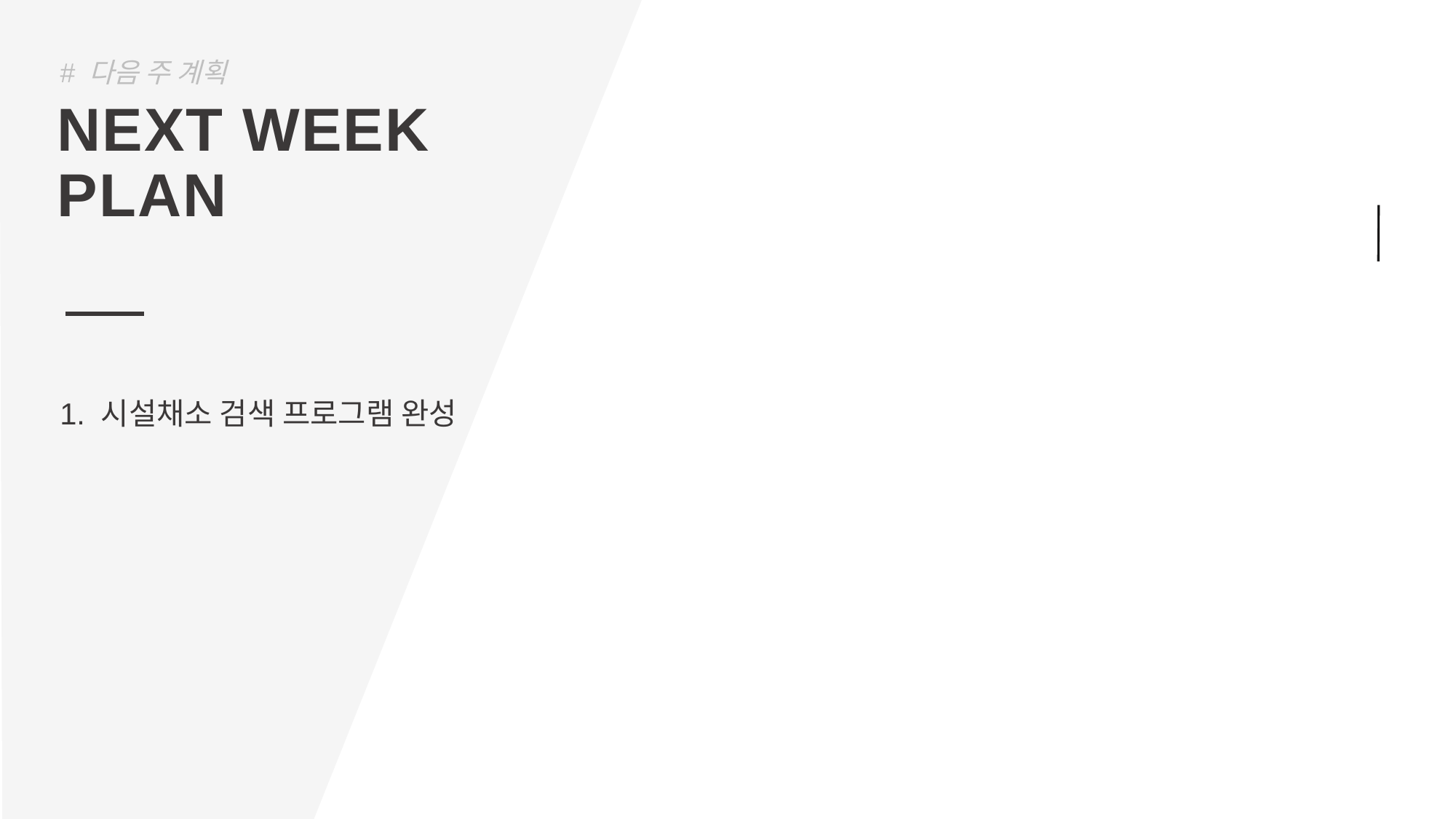

# 다음 주 계획
NEXT WEEK
PLAN
15

시설채소 검색 프로그램 완성